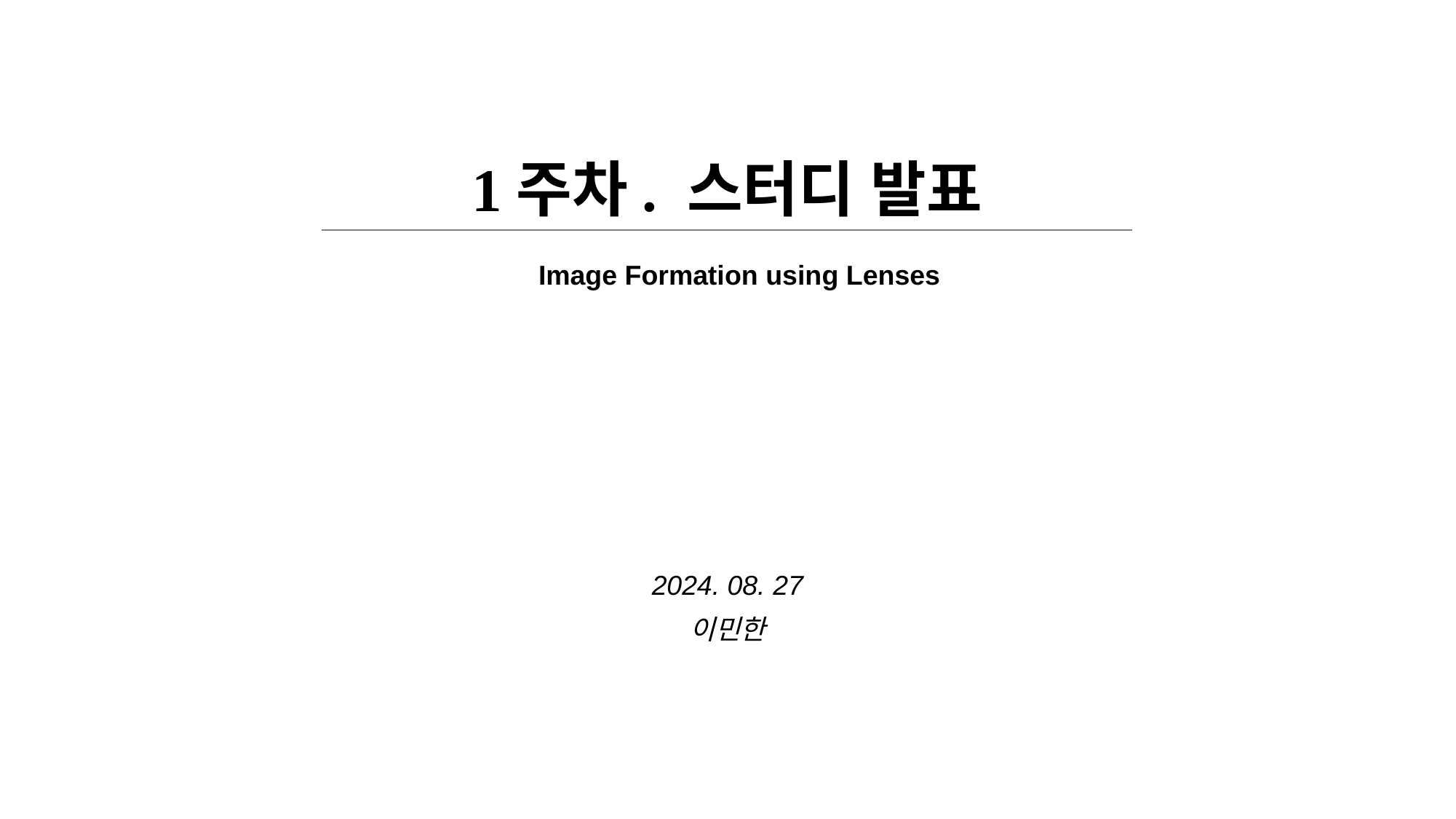

1주차. 스터디 발표
Image Formation using Lenses
2024. 08. 27
이민한